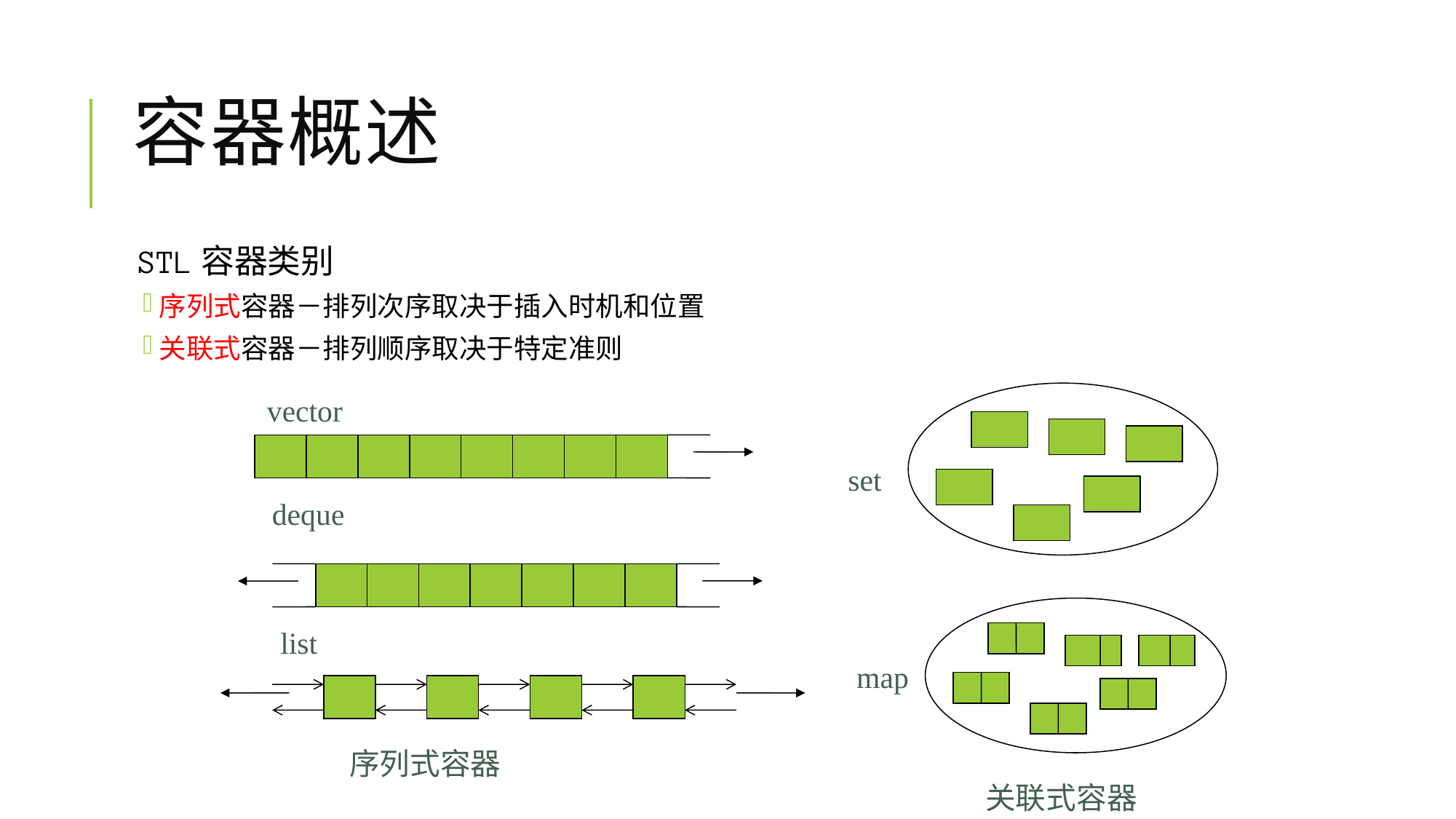

# 容器概述
STL容器类别
序列式容器－排列次序取决于插入时机和位置
关联式容器－排列顺序取决于特定准则

set
map
关联式容器

vector

deque

list

序列式容器